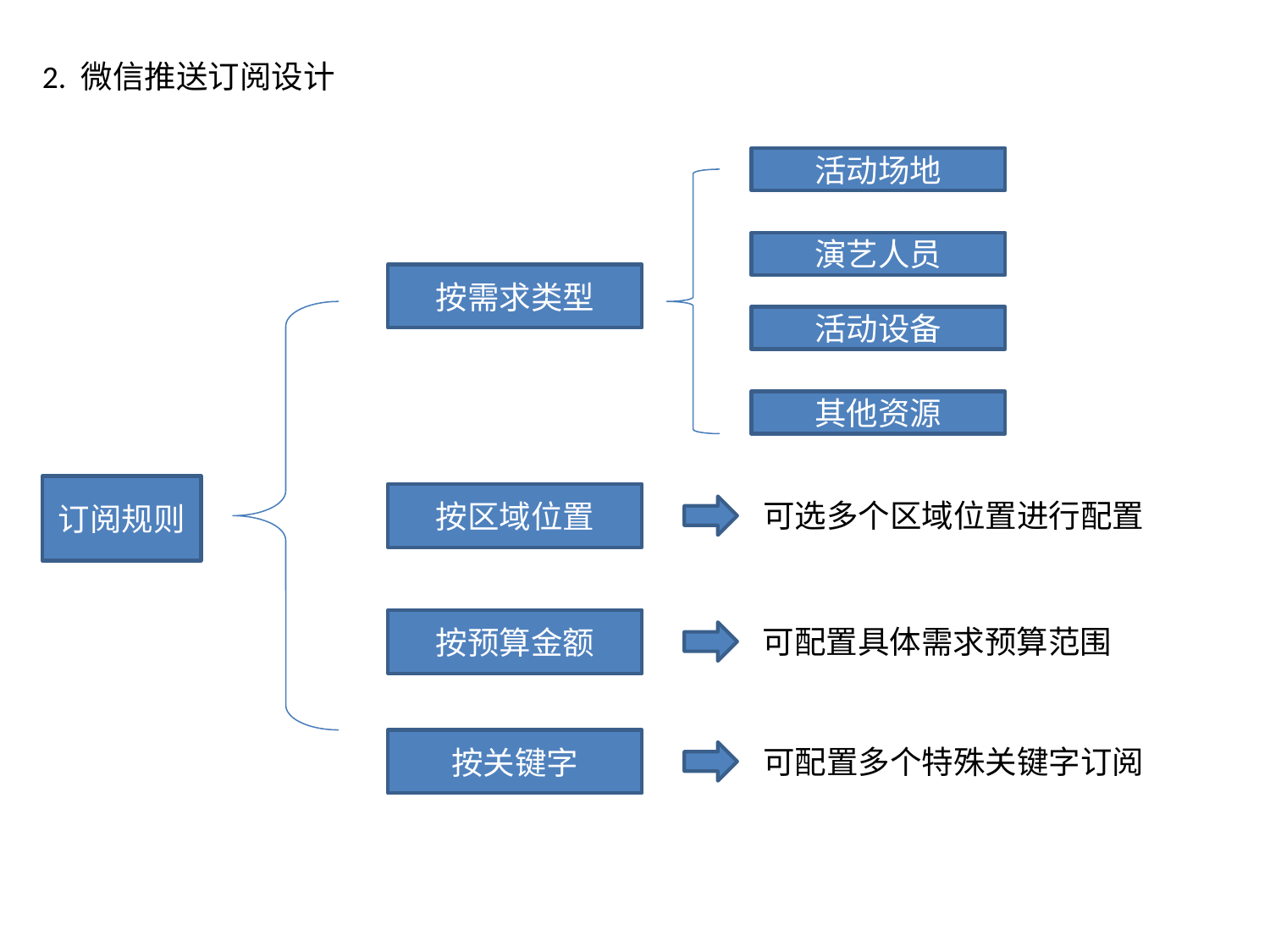

2. 微信推送订阅设计
活动场地

演艺人员
按需求类型

活动设备
其他资源
订阅规则
按区域位置
可选多个区域位置进行配置

按预算金额
可配置具体需求预算范围

按关键字
可配置多个特殊关键字订阅